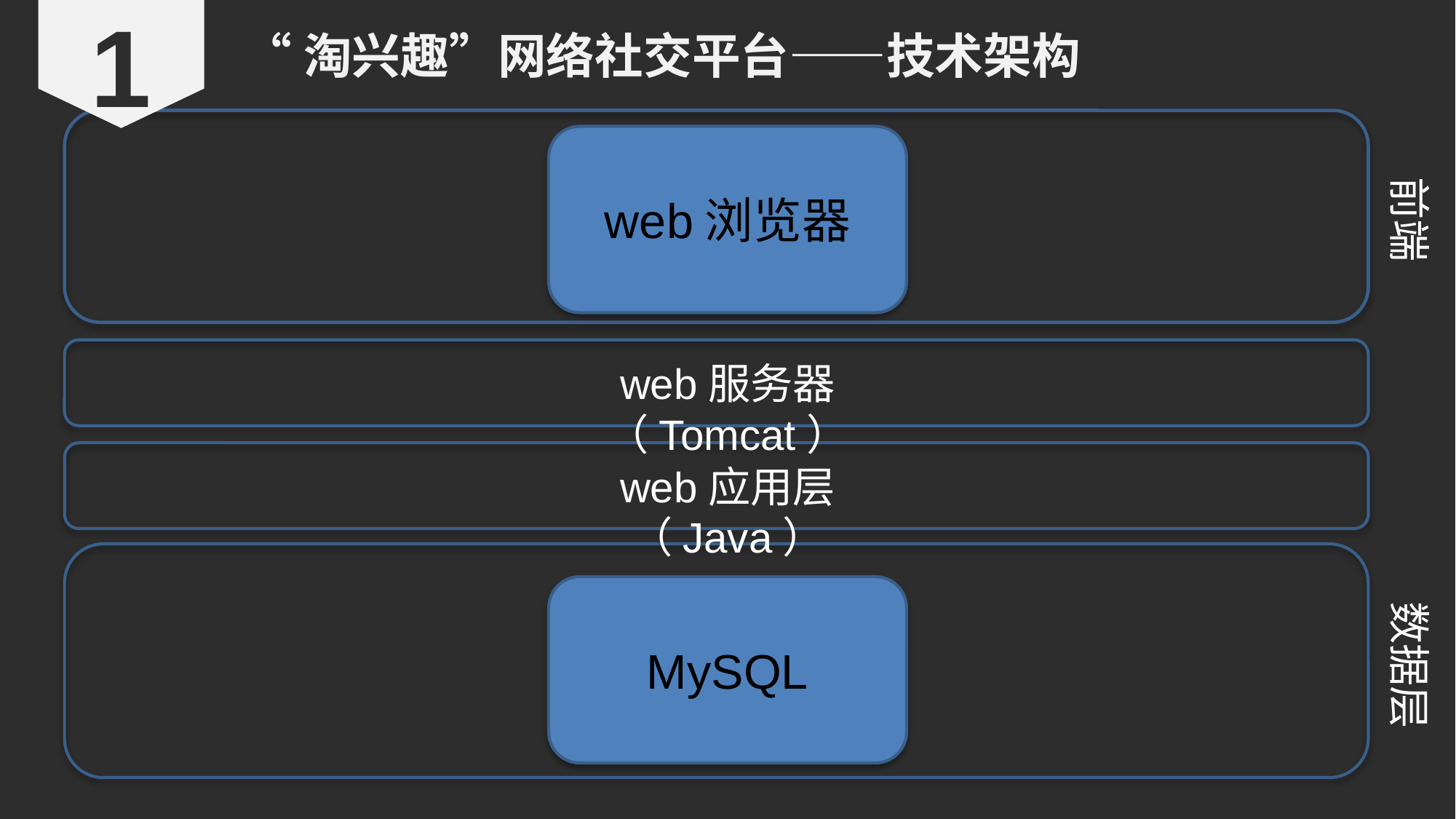

1
“淘兴趣”网络社交平台——技术架构

前端
web浏览器

web服务器（Tomcat）

web应用层（Java）

数据层
MySQL